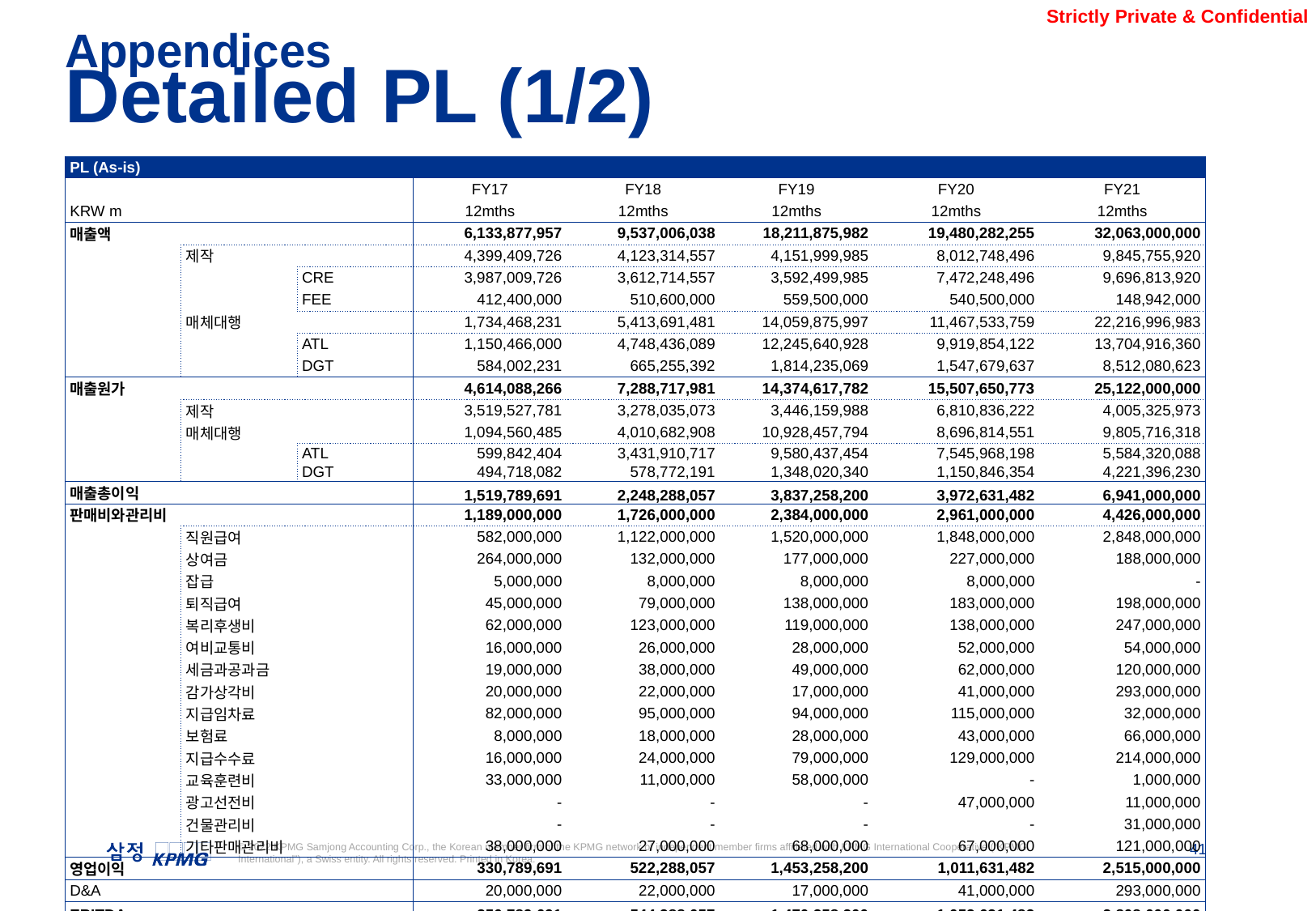

Appendices
Detailed PL (1/2)
| PL (As-is) |  |  |  |  |  |  |  |
| --- | --- | --- | --- | --- | --- | --- | --- |
|  |  |  | FY17 | FY18 | FY19 | FY20 | FY21 |
| KRW m |  |  | 12mths | 12mths | 12mths | 12mths | 12mths |
| 매출액 |  |  | 6,133,877,957 | 9,537,006,038 | 18,211,875,982 | 19,480,282,255 | 32,063,000,000 |
|  | 제작 |  | 4,399,409,726 | 4,123,314,557 | 4,151,999,985 | 8,012,748,496 | 9,845,755,920 |
|  |  | CRE | 3,987,009,726 | 3,612,714,557 | 3,592,499,985 | 7,472,248,496 | 9,696,813,920 |
|  |  | FEE | 412,400,000 | 510,600,000 | 559,500,000 | 540,500,000 | 148,942,000 |
|  | 매체대행 |  | 1,734,468,231 | 5,413,691,481 | 14,059,875,997 | 11,467,533,759 | 22,216,996,983 |
|  |  | ATL | 1,150,466,000 | 4,748,436,089 | 12,245,640,928 | 9,919,854,122 | 13,704,916,360 |
|  |  | DGT | 584,002,231 | 665,255,392 | 1,814,235,069 | 1,547,679,637 | 8,512,080,623 |
| 매출원가 |  |  | 4,614,088,266 | 7,288,717,981 | 14,374,617,782 | 15,507,650,773 | 25,122,000,000 |
|  | 제작 |  | 3,519,527,781 | 3,278,035,073 | 3,446,159,988 | 6,810,836,222 | 4,005,325,973 |
|  | 매체대행 |  | 1,094,560,485 | 4,010,682,908 | 10,928,457,794 | 8,696,814,551 | 9,805,716,318 |
|  |  | ATL | 599,842,404 | 3,431,910,717 | 9,580,437,454 | 7,545,968,198 | 5,584,320,088 |
|  |  | DGT | 494,718,082 | 578,772,191 | 1,348,020,340 | 1,150,846,354 | 4,221,396,230 |
| 매출총이익 |  |  | 1,519,789,691 | 2,248,288,057 | 3,837,258,200 | 3,972,631,482 | 6,941,000,000 |
| 판매비와관리비 |  |  | 1,189,000,000 | 1,726,000,000 | 2,384,000,000 | 2,961,000,000 | 4,426,000,000 |
|  | 직원급여 |  | 582,000,000 | 1,122,000,000 | 1,520,000,000 | 1,848,000,000 | 2,848,000,000 |
|  | 상여금 |  | 264,000,000 | 132,000,000 | 177,000,000 | 227,000,000 | 188,000,000 |
|  | 잡급 |  | 5,000,000 | 8,000,000 | 8,000,000 | 8,000,000 | - |
|  | 퇴직급여 |  | 45,000,000 | 79,000,000 | 138,000,000 | 183,000,000 | 198,000,000 |
|  | 복리후생비 |  | 62,000,000 | 123,000,000 | 119,000,000 | 138,000,000 | 247,000,000 |
|  | 여비교통비 |  | 16,000,000 | 26,000,000 | 28,000,000 | 52,000,000 | 54,000,000 |
|  | 세금과공과금 |  | 19,000,000 | 38,000,000 | 49,000,000 | 62,000,000 | 120,000,000 |
|  | 감가상각비 |  | 20,000,000 | 22,000,000 | 17,000,000 | 41,000,000 | 293,000,000 |
|  | 지급임차료 |  | 82,000,000 | 95,000,000 | 94,000,000 | 115,000,000 | 32,000,000 |
|  | 보험료 |  | 8,000,000 | 18,000,000 | 28,000,000 | 43,000,000 | 66,000,000 |
|  | 지급수수료 |  | 16,000,000 | 24,000,000 | 79,000,000 | 129,000,000 | 214,000,000 |
|  | 교육훈련비 |  | 33,000,000 | 11,000,000 | 58,000,000 | - | 1,000,000 |
|  | 광고선전비 |  | - | - | - | 47,000,000 | 11,000,000 |
|  | 건물관리비 |  | - | - | - | - | 31,000,000 |
|  | 기타판매관리비 |  | 38,000,000 | 27,000,000 | 68,000,000 | 67,000,000 | 121,000,000 |
| 영업이익 |  |  | 330,789,691 | 522,288,057 | 1,453,258,200 | 1,011,631,482 | 2,515,000,000 |
| D&A |  |  | 20,000,000 | 22,000,000 | 17,000,000 | 41,000,000 | 293,000,000 |
| EBITDA |  |  | 350,789,691 | 544,288,057 | 1,470,258,200 | 1,052,631,482 | 2,808,000,000 |